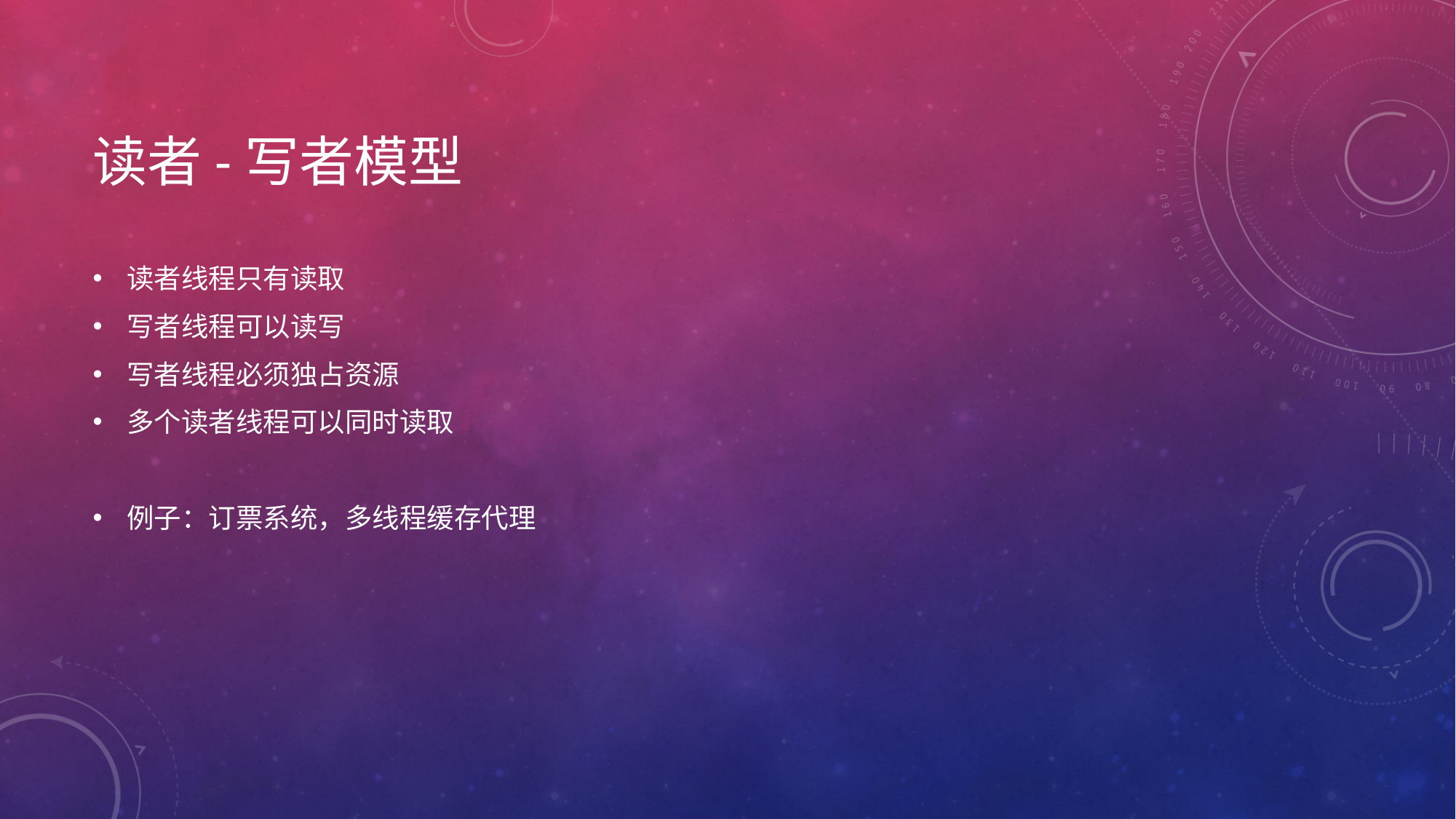

# 读者-写者模型
读者线程只有读取
写者线程可以读写
写者线程必须独占资源
多个读者线程可以同时读取

例子：订票系统，多线程缓存代理